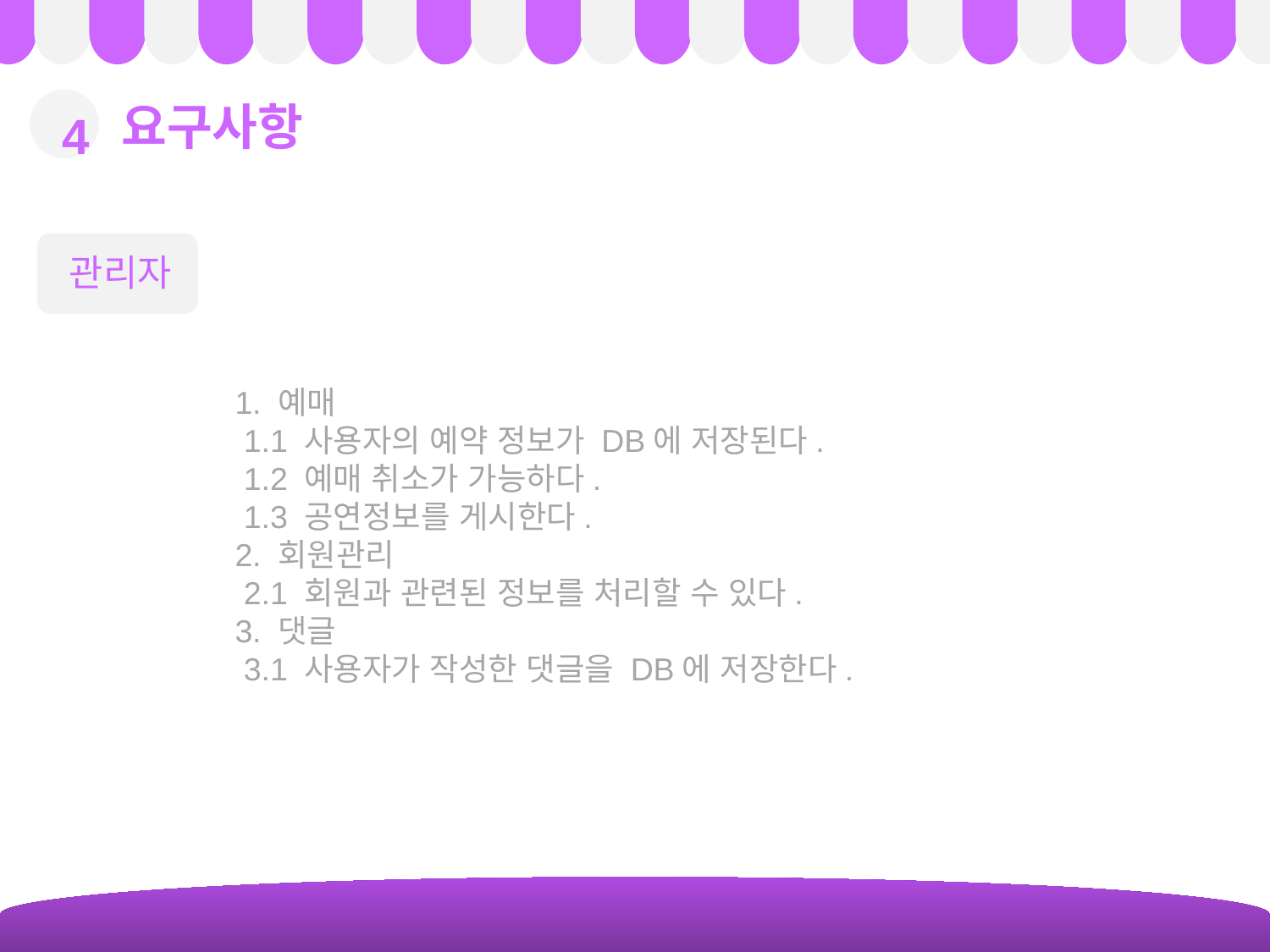

요구사항
4

관리자

1. 예매
 1.1 사용자의 예약 정보가 DB에 저장된다.
 1.2 예매 취소가 가능하다.
 1.3 공연정보를 게시한다.
2. 회원관리
 2.1 회원과 관련된 정보를 처리할 수 있다.
3. 댓글
 3.1 사용자가 작성한 댓글을 DB에 저장한다.